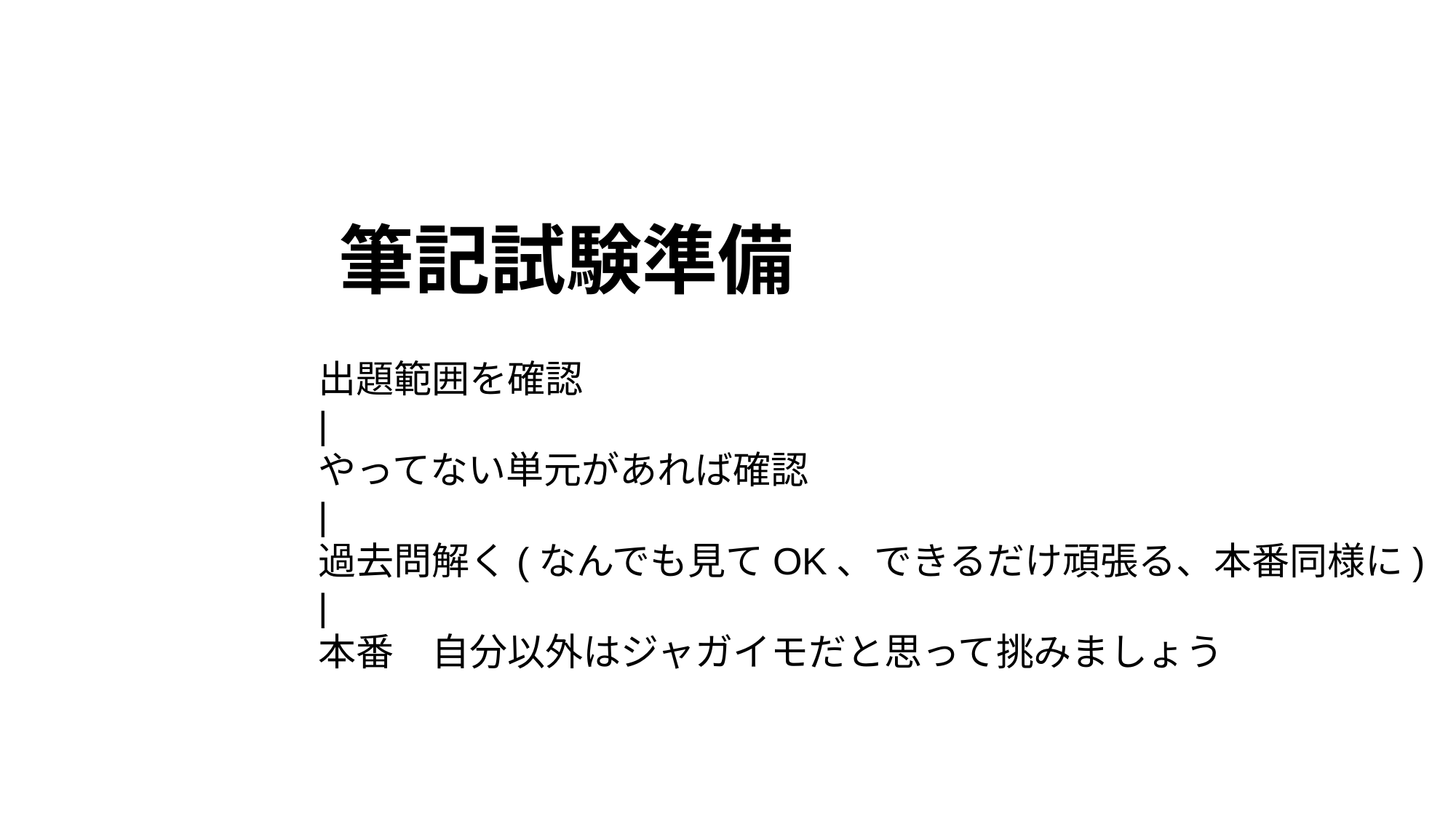

筆記試験準備
出題範囲を確認
|
やってない単元があれば確認
|
過去問解く(なんでも見てOK、できるだけ頑張る、本番同様に)
|
本番　自分以外はジャガイモだと思って挑みましょう